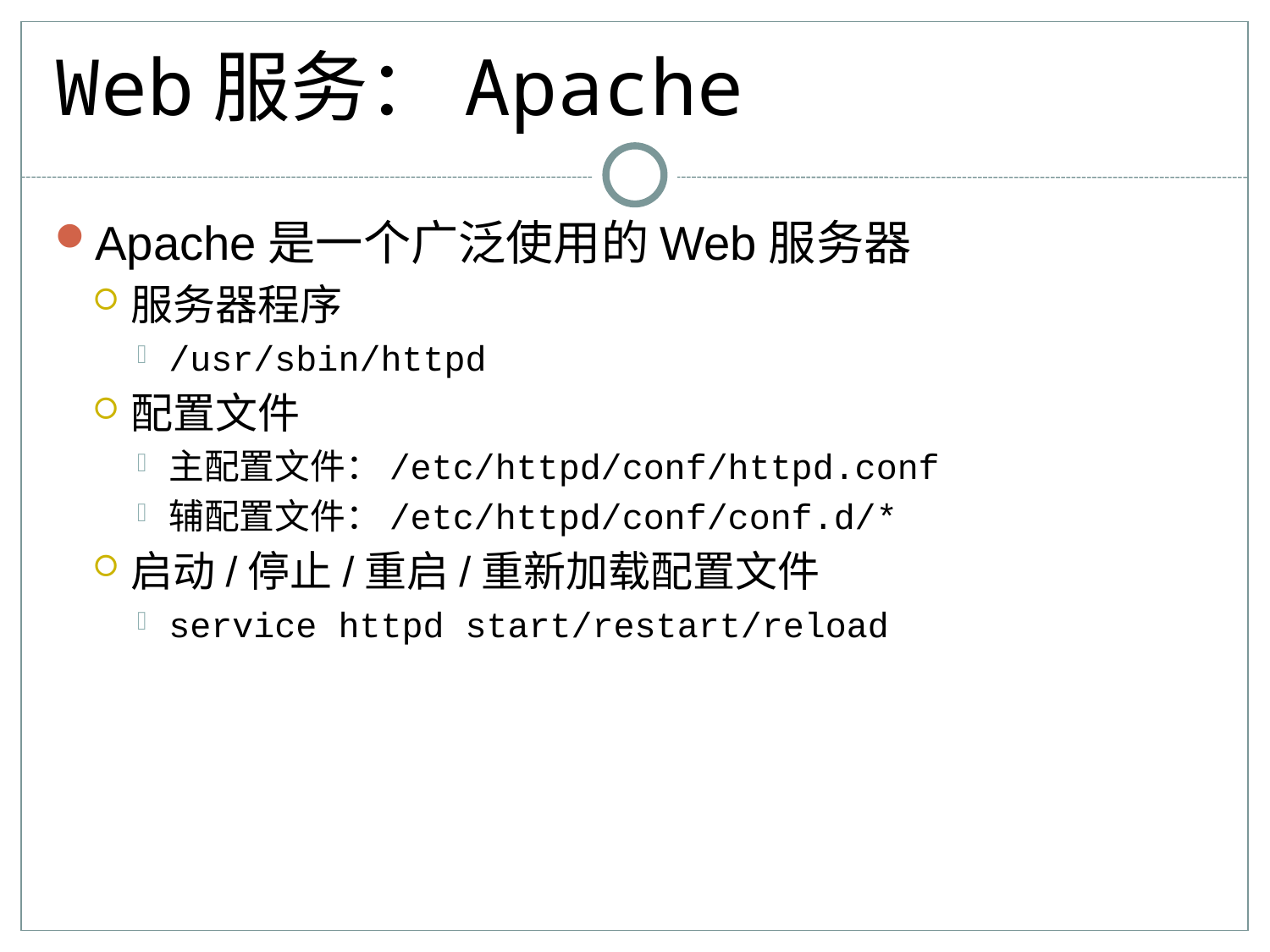

# Web服务：Apache
Apache是一个广泛使用的Web服务器
服务器程序
/usr/sbin/httpd
配置文件
主配置文件：/etc/httpd/conf/httpd.conf
辅配置文件：/etc/httpd/conf/conf.d/*
启动/停止/重启/重新加载配置文件
service httpd start/restart/reload